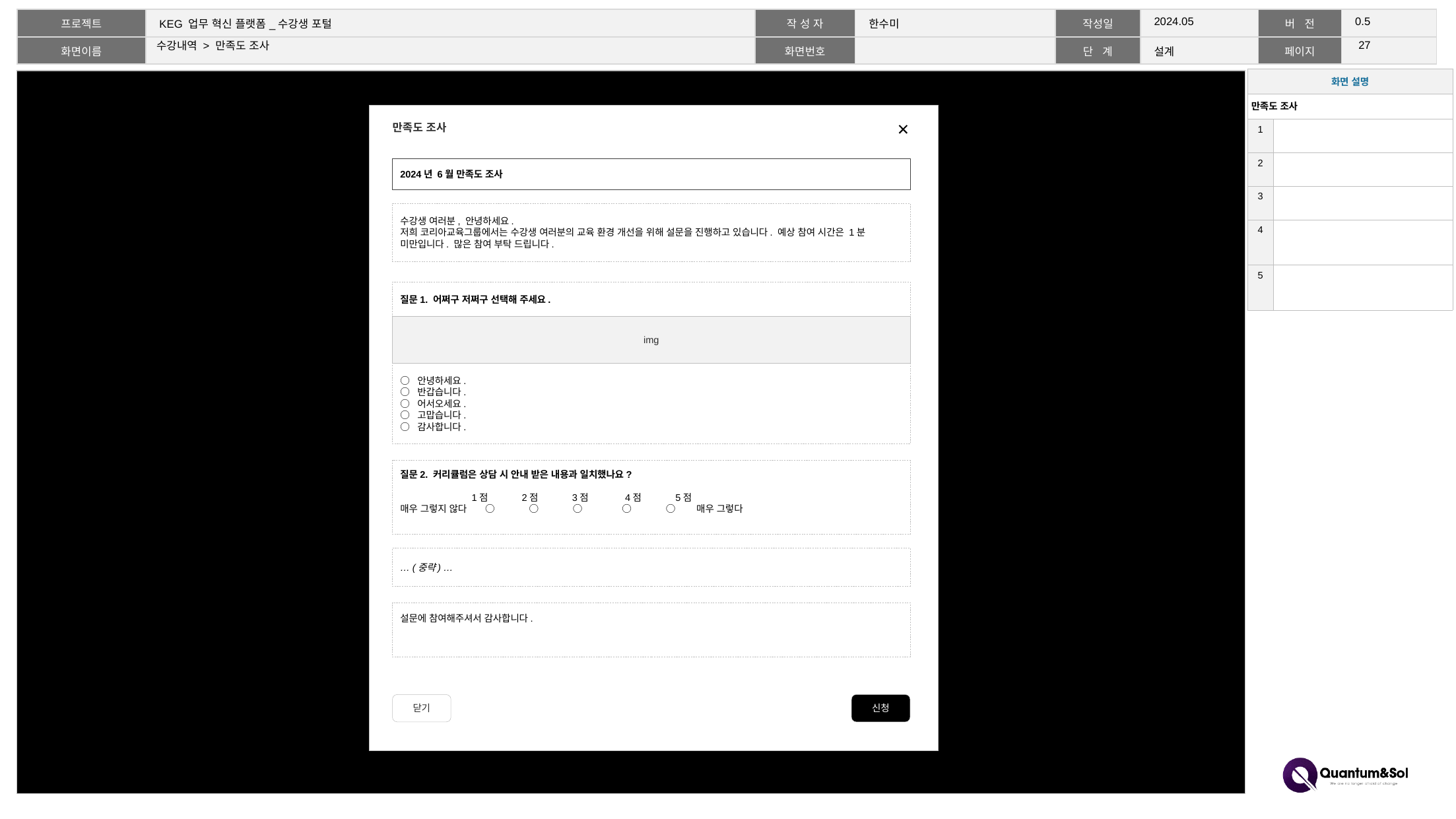

27

# 수강내역 > 만족도 조사
| 화면 설명 |  |
| --- | --- |
| 만족도 조사 |  |
| 1 |  |
| 2 |  |
| 3 |  |
| 4 |  |
| 5 |  |
만족도 조사
2024년 6월 만족도 조사
수강생 여러분, 안녕하세요.
저희 코리아교육그룹에서는 수강생 여러분의 교육 환경 개선을 위해 설문을 진행하고 있습니다. 예상 참여 시간은 1분 미만입니다. 많은 참여 부탁 드립니다.
질문1. 어쩌구 저쩌구 선택해 주세요.

○  안녕하세요.
○  반갑습니다.
○  어서오세요.
○  고맙습니다.
○  감사합니다.
img
질문2. 커리큘럼은 상담 시 안내 받은 내용과 일치했나요?

                           1점            2점            3점             4점            5점
매우 그렇지 않다       ○             ○             ○               ○             ○        매우 그렇다

… (중략) …
설문에 참여해주셔서 감사합니다.

닫기
신청